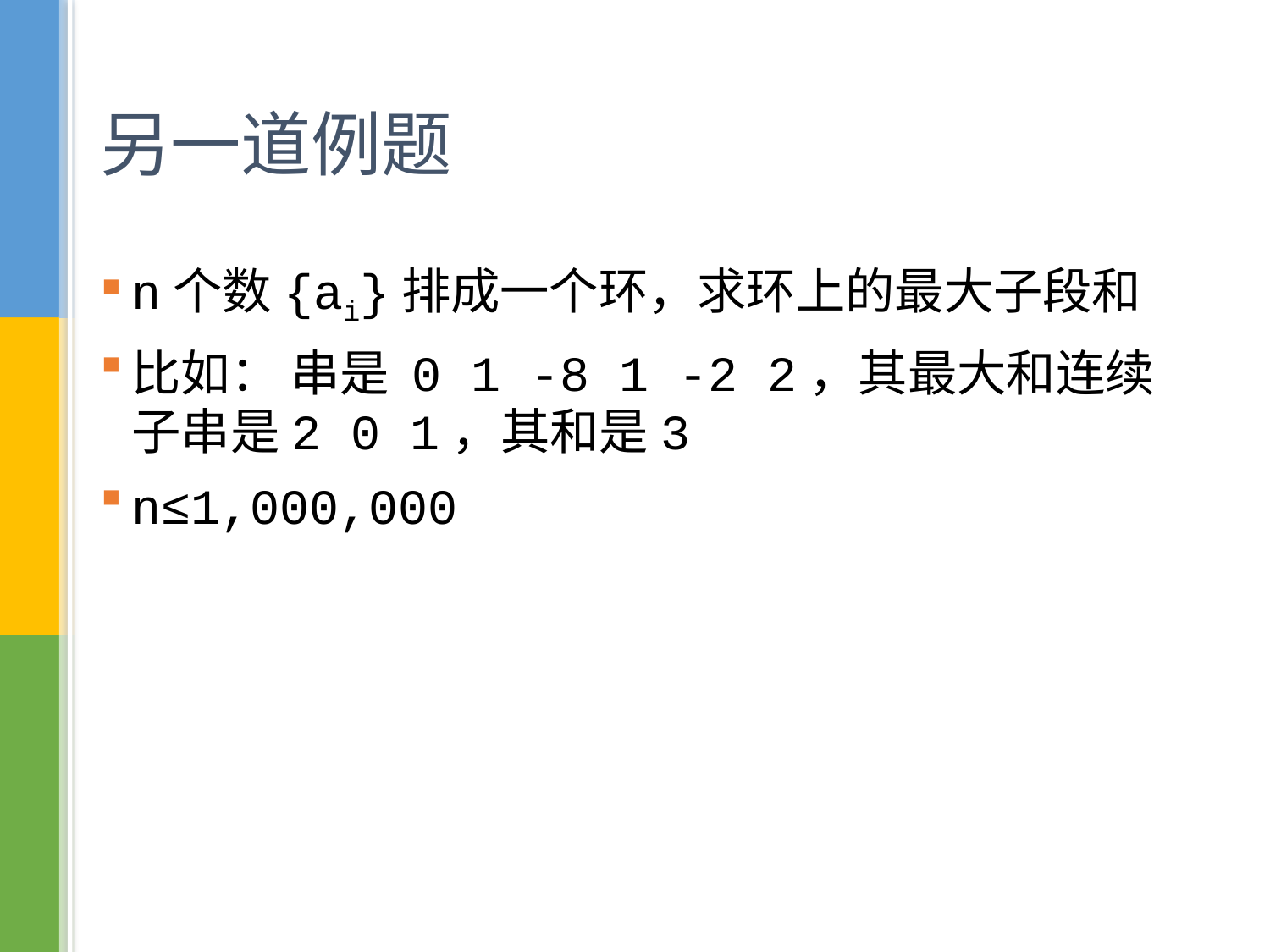

# 另一道例题
n个数{ai}排成一个环，求环上的最大子段和
比如： 串是 0 1 -8 1 -2 2，其最大和连续子串是2 0 1，其和是3
n≤1,000,000